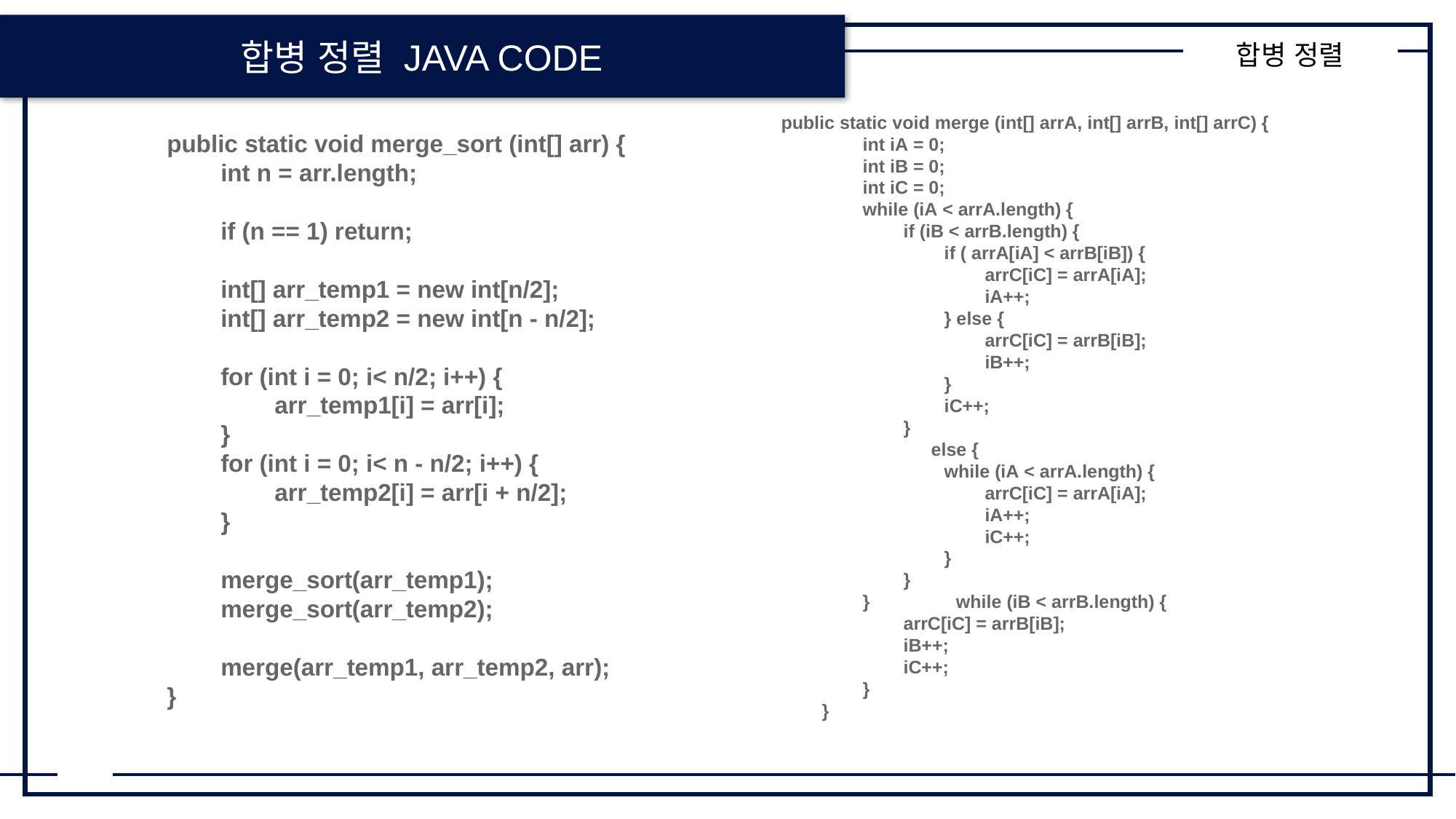

합병 정렬 JAVA CODE

합병 정렬

        public static void merge_sort (int[] arr) {
                int n = arr.length;

                if (n == 1) return;

                int[] arr_temp1 = new int[n/2];
                int[] arr_temp2 = new int[n - n/2];

                for (int i = 0; i< n/2; i++) {
                        arr_temp1[i] = arr[i];
                }
                for (int i = 0; i< n - n/2; i++) {
                        arr_temp2[i] = arr[i + n/2];
                }

                merge_sort(arr_temp1);
                merge_sort(arr_temp2);

                merge(arr_temp1, arr_temp2, arr);
        }

public static void merge (int[] arrA, int[] arrB, int[] arrC) {
                int iA = 0;
                int iB = 0;
                int iC = 0;
                while (iA < arrA.length) {
                        if (iB < arrB.length) {
                                if ( arrA[iA] < arrB[iB]) {
                                        arrC[iC] = arrA[iA];
                                        iA++;
                                } else {
                                        arrC[iC] = arrB[iB];
                                        iB++;
                                }
                                iC++;
                        }
	        else {
                                while (iA < arrA.length) {
                                        arrC[iC] = arrA[iA];
                                        iA++;
                                        iC++;
                                }
                        }
                }                 while (iB < arrB.length) {
                        arrC[iC] = arrB[iB];
                        iB++;
                        iC++;
                }
        }